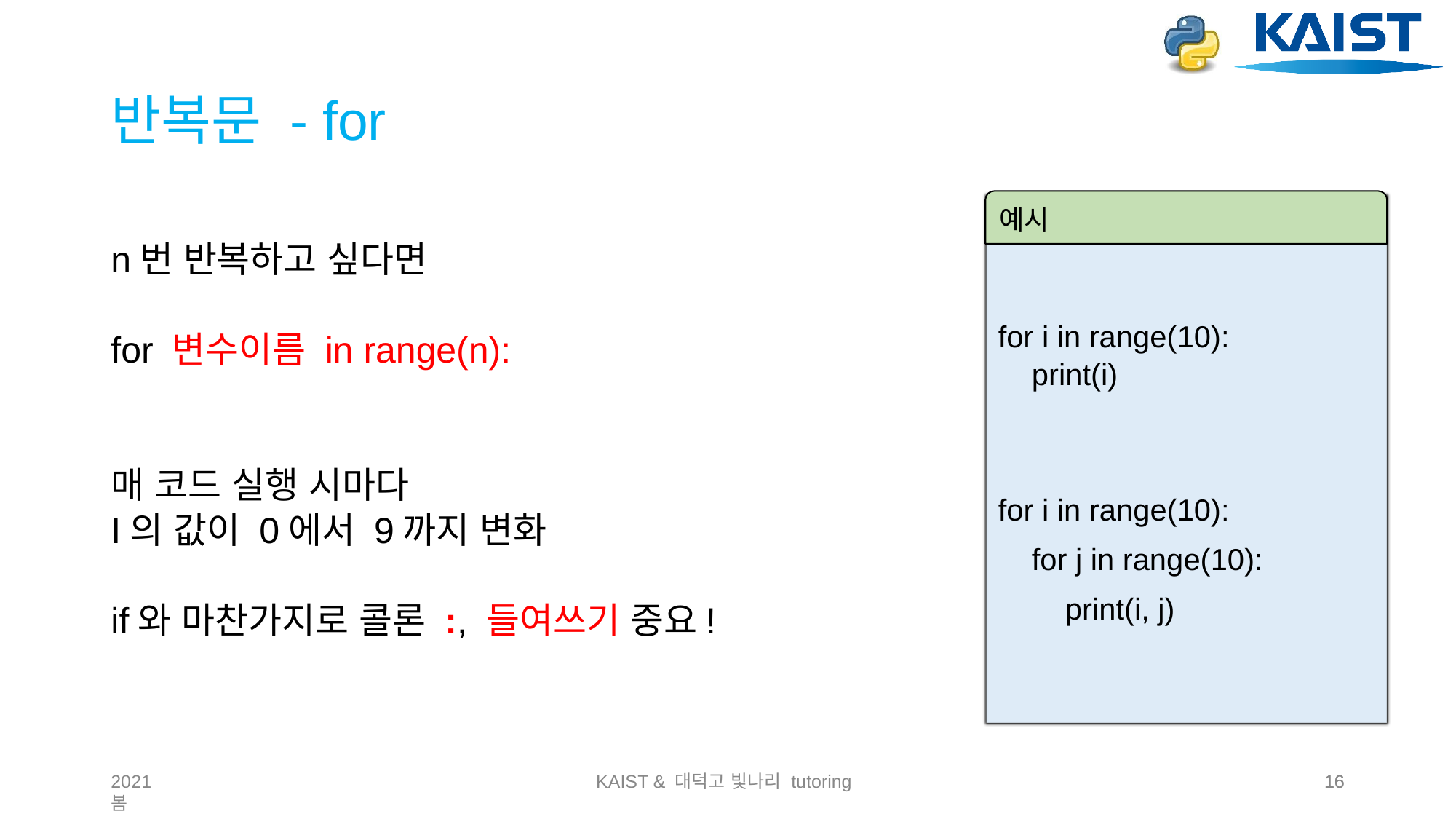

# 반복문 - for

예시
n번 반복하고 싶다면

for 변수이름 in range(n):

매 코드 실행 시마다
I의 값이 0에서 9까지 변화

if와 마찬가지로 콜론 :, 들여쓰기 중요!
for i in range(10):
    print(i)
for i in range(10):
    for j in range(10):
        print(i, j)
2021 봄
KAIST & 대덕고 빛나리 tutoring
16
16